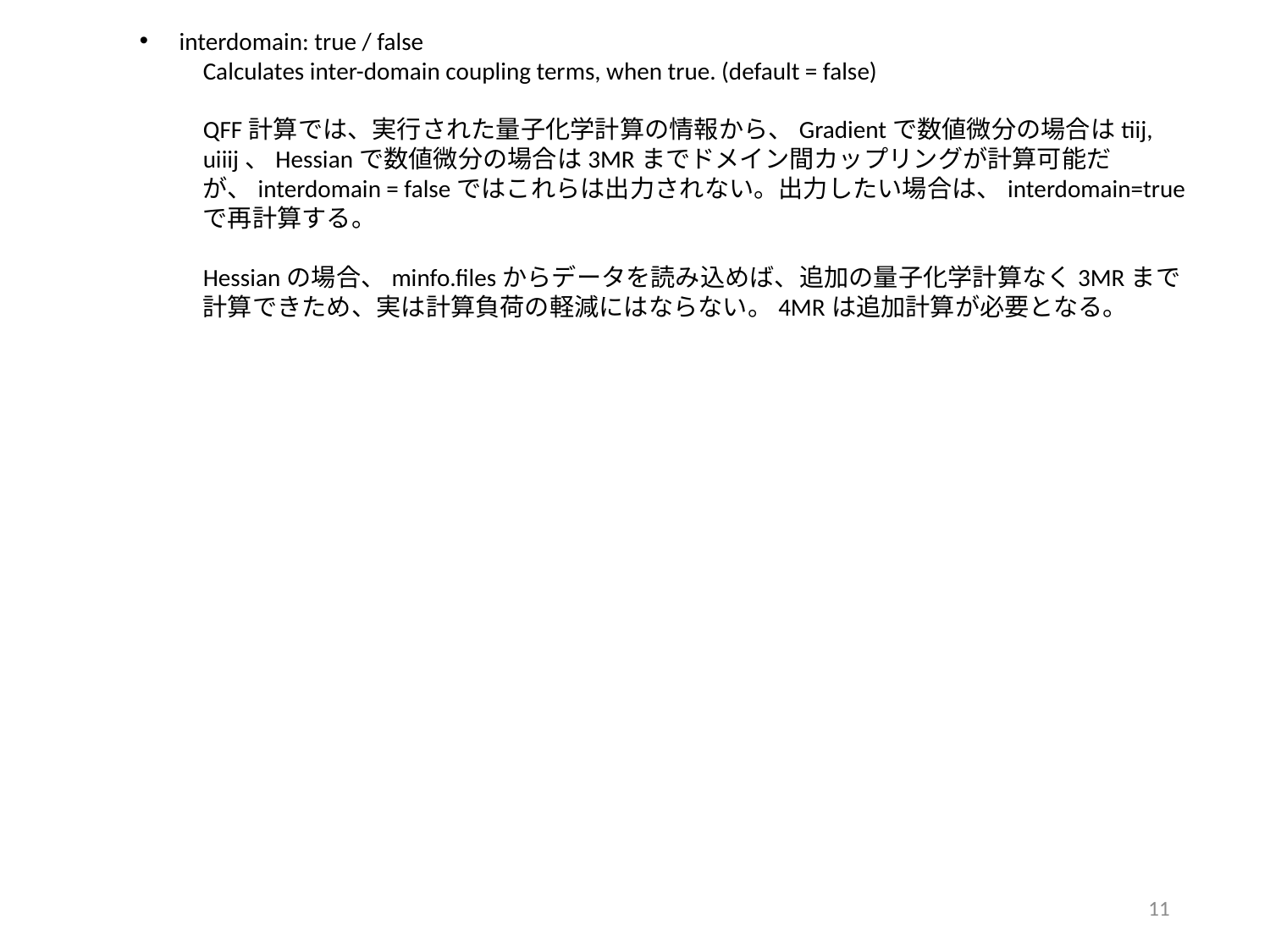

interdomain: true / false
Calculates inter-domain coupling terms, when true. (default = false)

QFF計算では、実行された量子化学計算の情報から、Gradientで数値微分の場合はtiij, uiiij、Hessianで数値微分の場合は3MRまでドメイン間カップリングが計算可能だが、interdomain = falseではこれらは出力されない。出力したい場合は、interdomain=trueで再計算する。

Hessianの場合、minfo.filesからデータを読み込めば、追加の量子化学計算なく3MRまで計算できため、実は計算負荷の軽減にはならない。4MRは追加計算が必要となる。

11